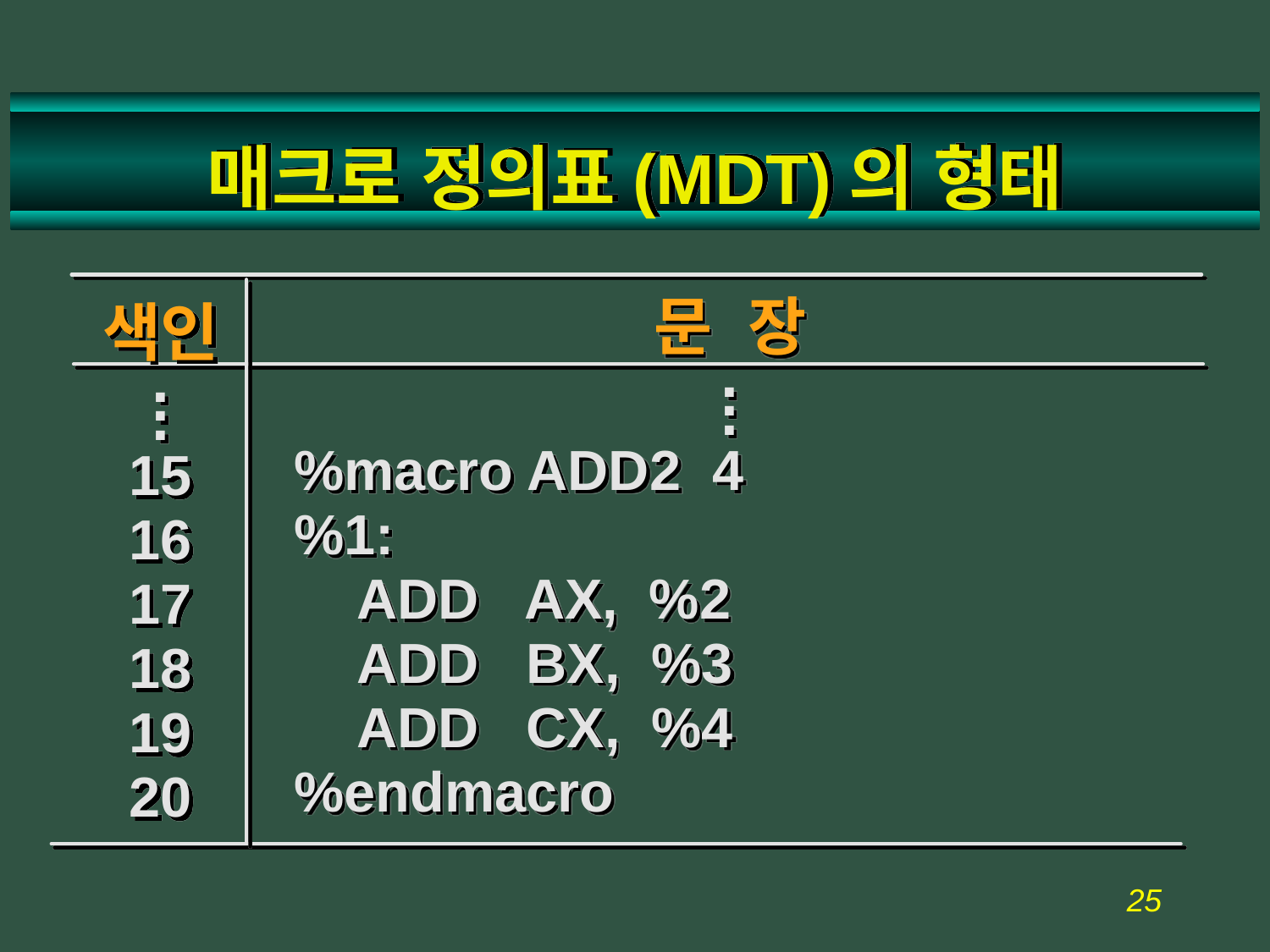

# 매크로 정의표(MDT)의 형태
문  장
.
.
.
 %macro ADD2  4
 %1:
     ADD   AX,  %2
     ADD   BX,  %3
     ADD   CX,  %4
 %endmacro
색인
.
.
.
15
16
17
18
19
20

25